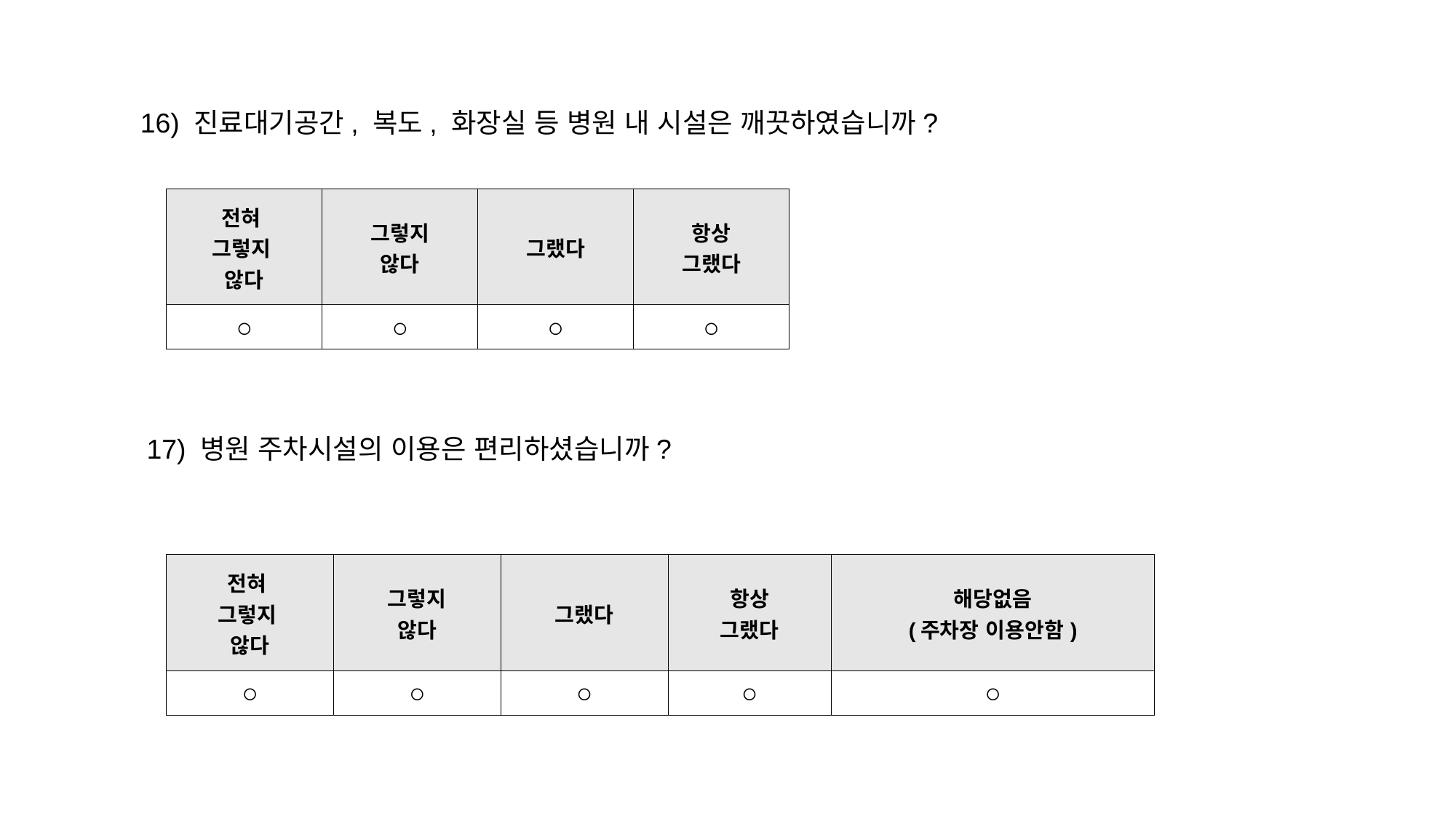

16) 진료대기공간, 복도, 화장실 등 병원 내 시설은 깨끗하였습니까?
| 전혀 그렇지 않다 | 그렇지 않다 | 그랬다 | 항상 그랬다 |
| --- | --- | --- | --- |
| ○ | ○ | ○ | ○ |
17) 병원 주차시설의 이용은 편리하셨습니까?
| 전혀 그렇지 않다 | 그렇지 않다 | 그랬다 | 항상 그랬다 | 해당없음 (주차장 이용안함) |
| --- | --- | --- | --- | --- |
| ○ | ○ | ○ | ○ | ○ |